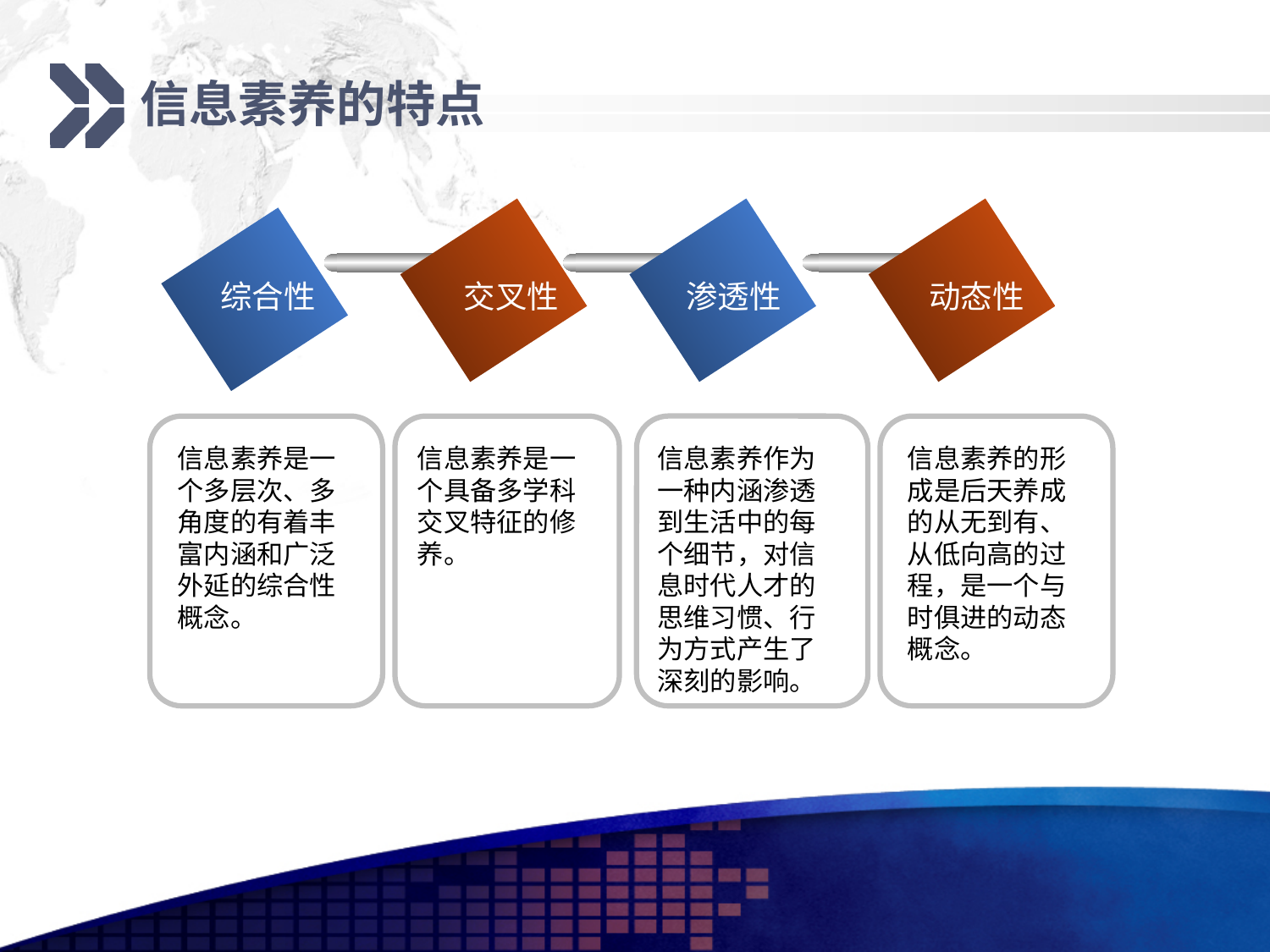

# 信息素养的特点

综合性
交叉性
渗透性
动态性

信息素养是一个多层次、多角度的有着丰富内涵和广泛外延的综合性概念。
信息素养是一个具备多学科交叉特征的修养。
信息素养作为一种内涵渗透到生活中的每个细节，对信息时代人才的思维习惯、行为方式产生了深刻的影响。
信息素养的形成是后天养成的从无到有、从低向高的过程，是一个与时俱进的动态概念。